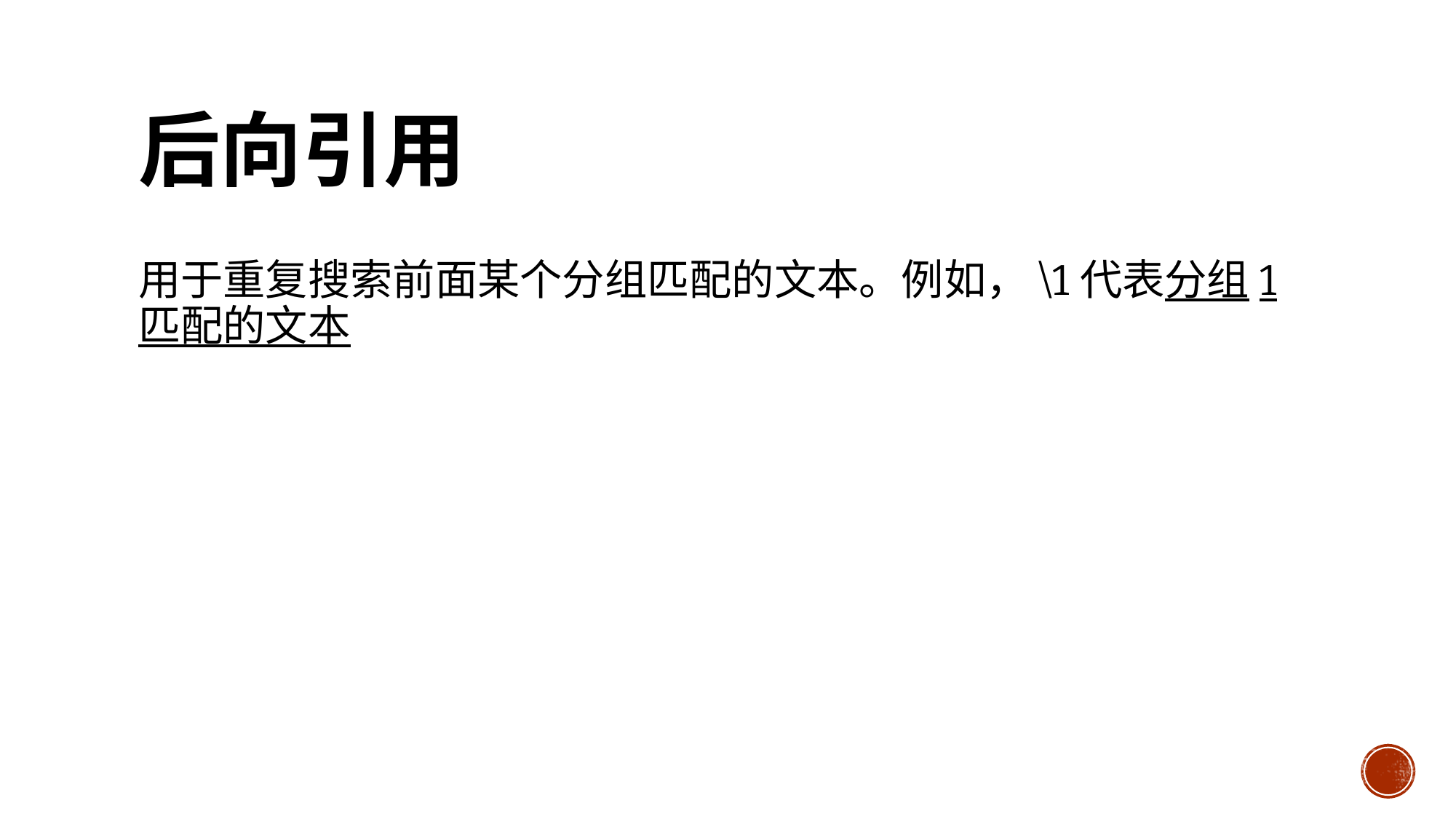

# 后向引用
用于重复搜索前面某个分组匹配的文本。例如，\1代表分组1匹配的文本